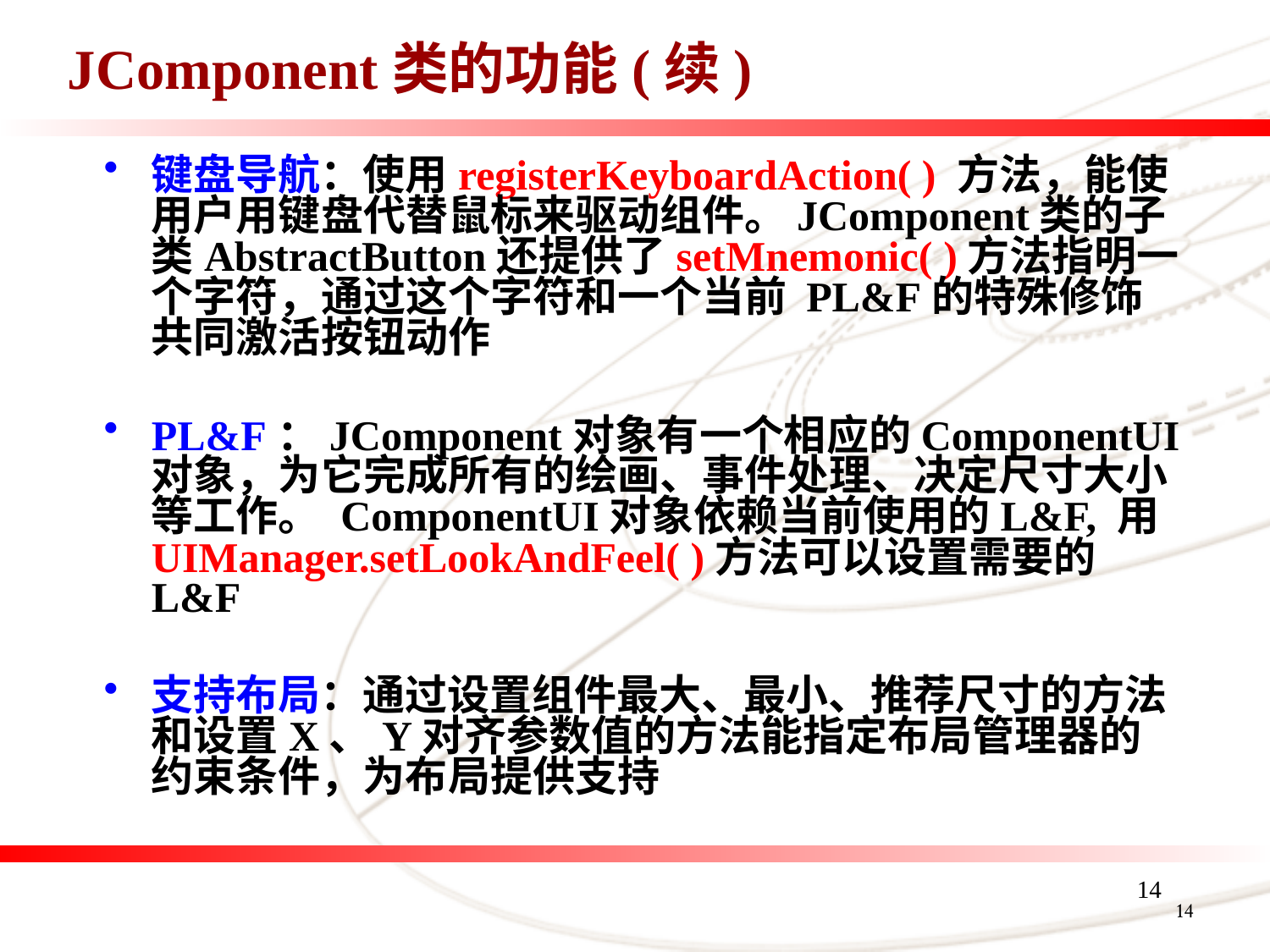

JComponent类的功能(续)
键盘导航：使用registerKeyboardAction( ) 方法，能使用户用键盘代替鼠标来驱动组件。JComponent类的子类AbstractButton还提供了setMnemonic( )方法指明一个字符，通过这个字符和一个当前 PL&F的特殊修饰共同激活按钮动作

PL&F：JComponent对象有一个相应的ComponentUI对象，为它完成所有的绘画、事件处理、决定尺寸大小等工作。 ComponentUI对象依赖当前使用的L&F, 用UIManager.setLookAndFeel( )方法可以设置需要的L&F

支持布局：通过设置组件最大、最小、推荐尺寸的方法和设置X、Y对齐参数值的方法能指定布局管理器的约束条件，为布局提供支持
14
14